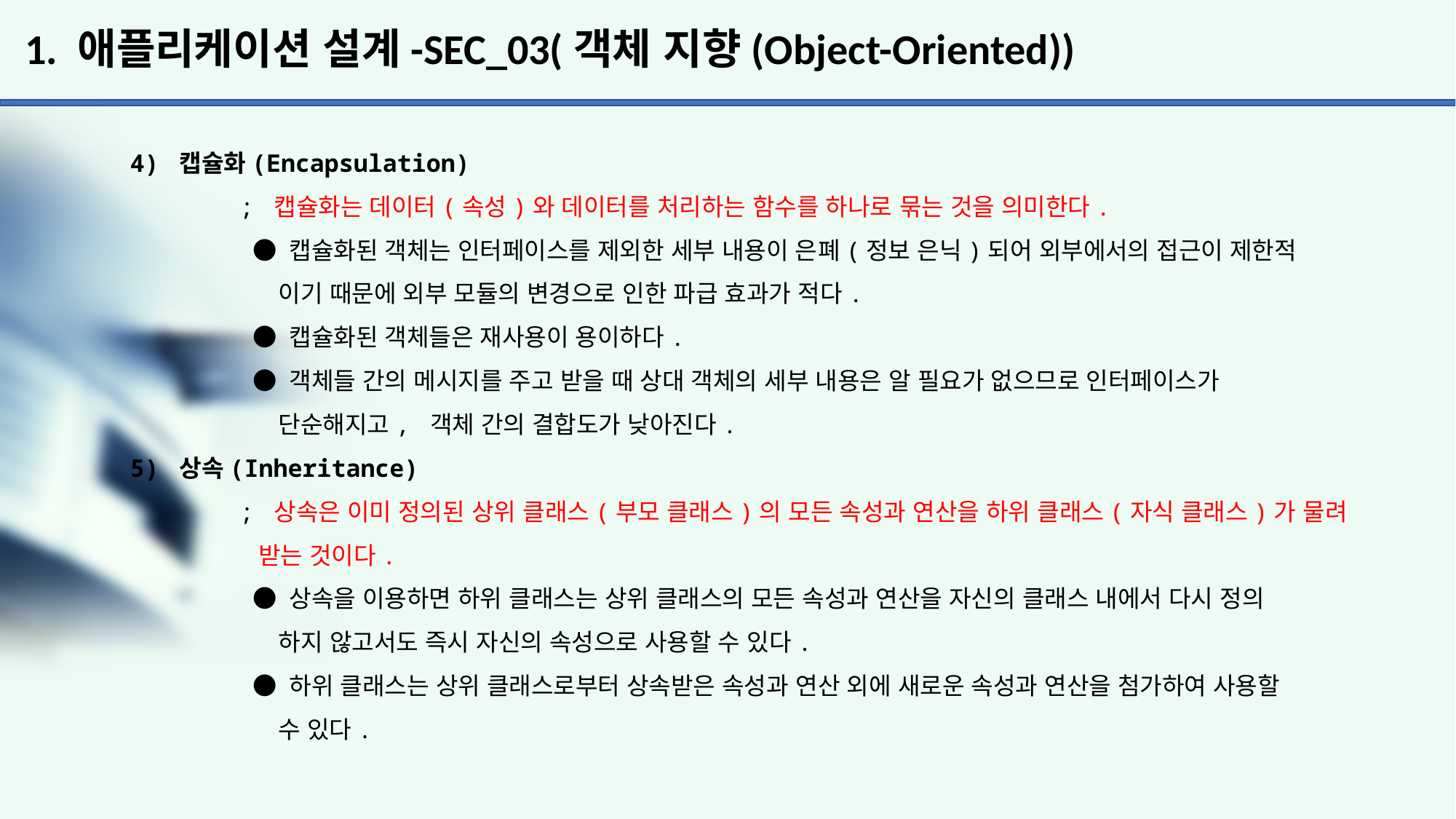

# 1. 애플리케이션 설계-SEC_03(객체 지향(Object-Oriented))
4) 캡슐화(Encapsulation)
	; 캡슐화는 데이터(속성)와 데이터를 처리하는 함수를 하나로 묶는 것을 의미한다.
	  ● 캡슐화된 객체는 인터페이스를 제외한 세부 내용이 은폐(정보 은닉)되어 외부에서의 접근이 제한적
	     이기 때문에 외부 모듈의 변경으로 인한 파급 효과가 적다.
	  ● 캡슐화된 객체들은 재사용이 용이하다.
	  ● 객체들 간의 메시지를 주고 받을 때 상대 객체의 세부 내용은 알 필요가 없으므로 인터페이스가
	     단순해지고, 객체 간의 결합도가 낮아진다.
5) 상속(Inheritance)
	; 상속은 이미 정의된 상위 클래스(부모 클래스)의 모든 속성과 연산을 하위 클래스(자식 클래스)가 물려
	  받는 것이다.
	  ● 상속을 이용하면 하위 클래스는 상위 클래스의 모든 속성과 연산을 자신의 클래스 내에서 다시 정의
	     하지 않고서도 즉시 자신의 속성으로 사용할 수 있다.
	  ● 하위 클래스는 상위 클래스로부터 상속받은 속성과 연산 외에 새로운 속성과 연산을 첨가하여 사용할
	     수 있다.